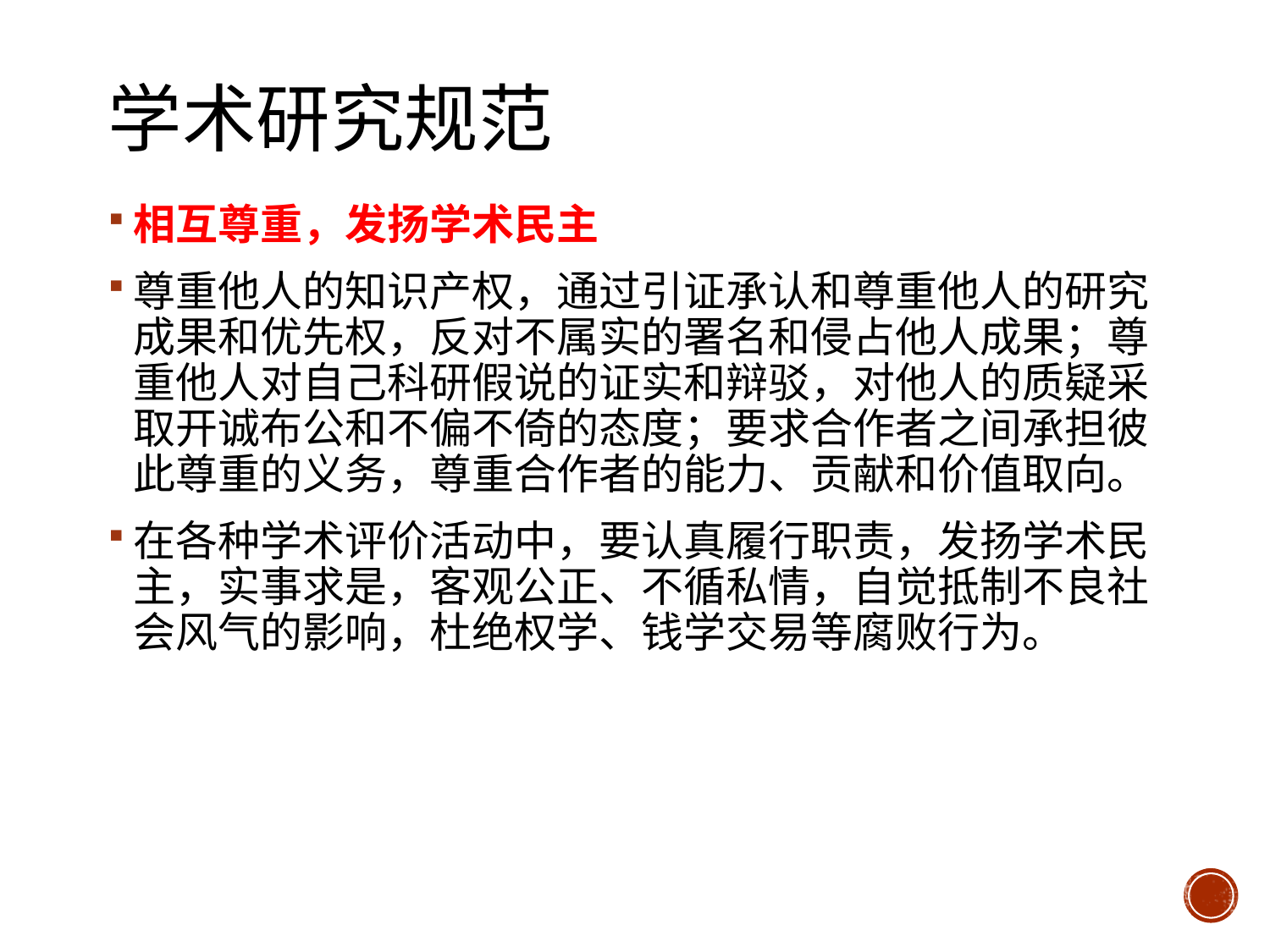

# 学术研究规范
相互尊重，发扬学术民主
尊重他人的知识产权，通过引证承认和尊重他人的研究成果和优先权，反对不属实的署名和侵占他人成果；尊重他人对自己科研假说的证实和辩驳，对他人的质疑采取开诚布公和不偏不倚的态度；要求合作者之间承担彼此尊重的义务，尊重合作者的能力、贡献和价值取向。
在各种学术评价活动中，要认真履行职责，发扬学术民主，实事求是，客观公正、不循私情，自觉抵制不良社会风气的影响，杜绝权学、钱学交易等腐败行为。